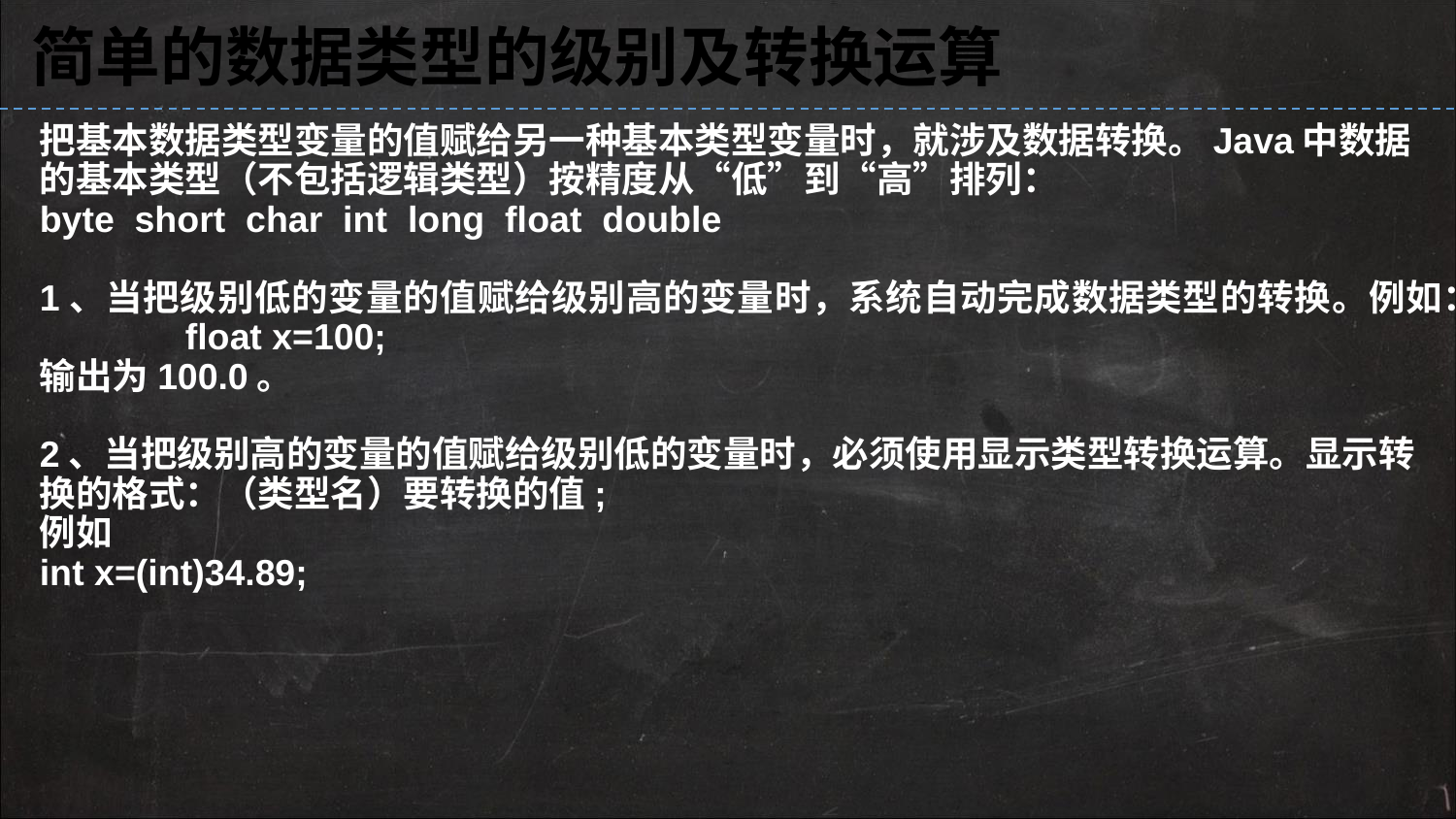

简单的数据类型的级别及转换运算
把基本数据类型变量的值赋给另一种基本类型变量时，就涉及数据转换。Java中数据
的基本类型（不包括逻辑类型）按精度从“低”到“高”排列：
byte  short  char  int  long  float  double

1、当把级别低的变量的值赋给级别高的变量时，系统自动完成数据类型的转换。例如：
	float x=100;
输出为100.0。

2、当把级别高的变量的值赋给级别低的变量时，必须使用显示类型转换运算。显示转
换的格式：（类型名）要转换的值;
例如
int x=(int)34.89;